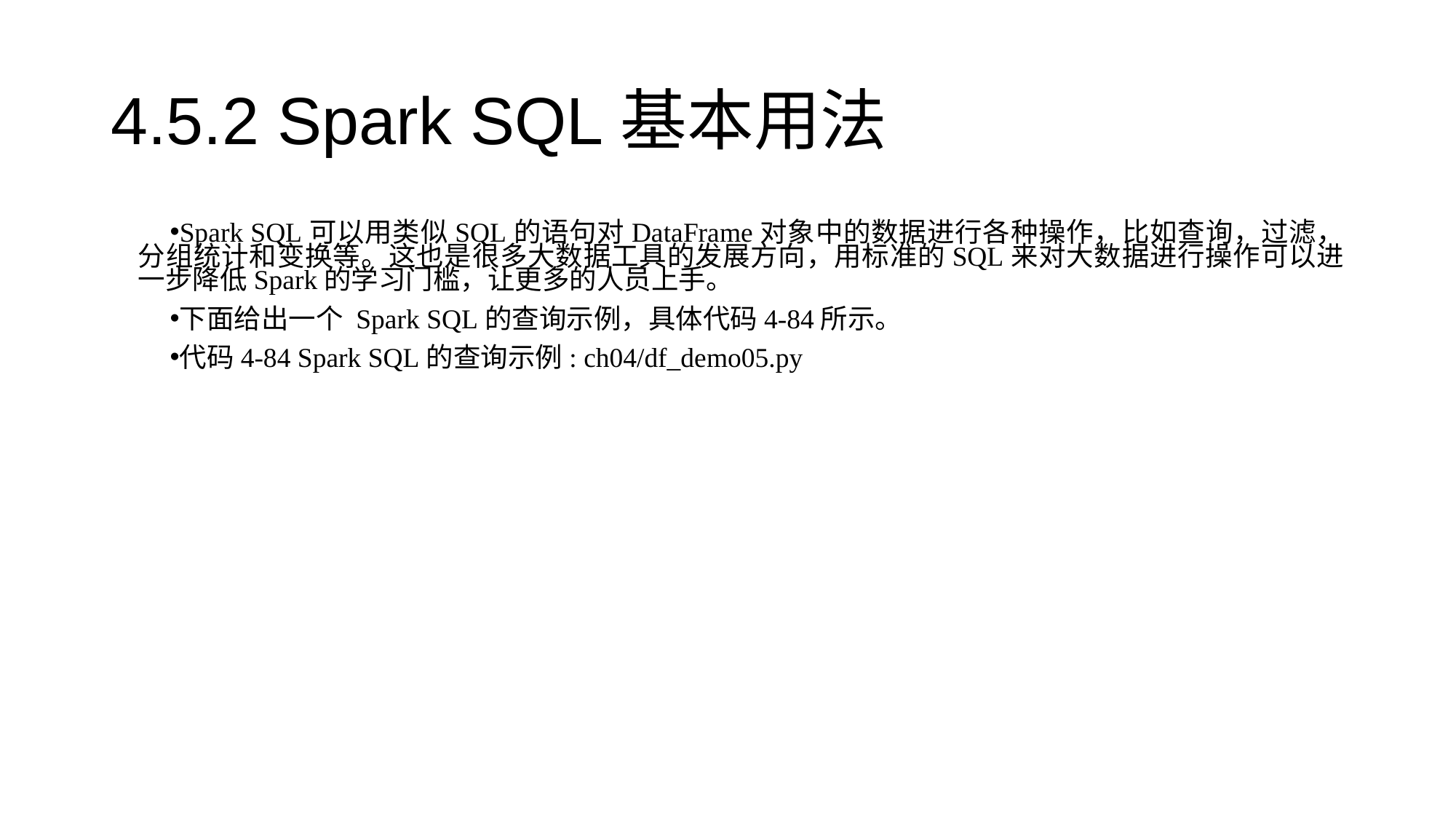

# 4.5.2 Spark SQL基本用法
Spark SQL可以用类似SQL的语句对DataFrame对象中的数据进行各种操作，比如查询，过滤，分组统计和变换等。这也是很多大数据工具的发展方向，用标准的SQL来对大数据进行操作可以进一步降低Spark的学习门槛，让更多的人员上手。
下面给出一个 Spark SQL的查询示例，具体代码4-84所示。
代码4-84 Spark SQL的查询示例: ch04/df_demo05.py